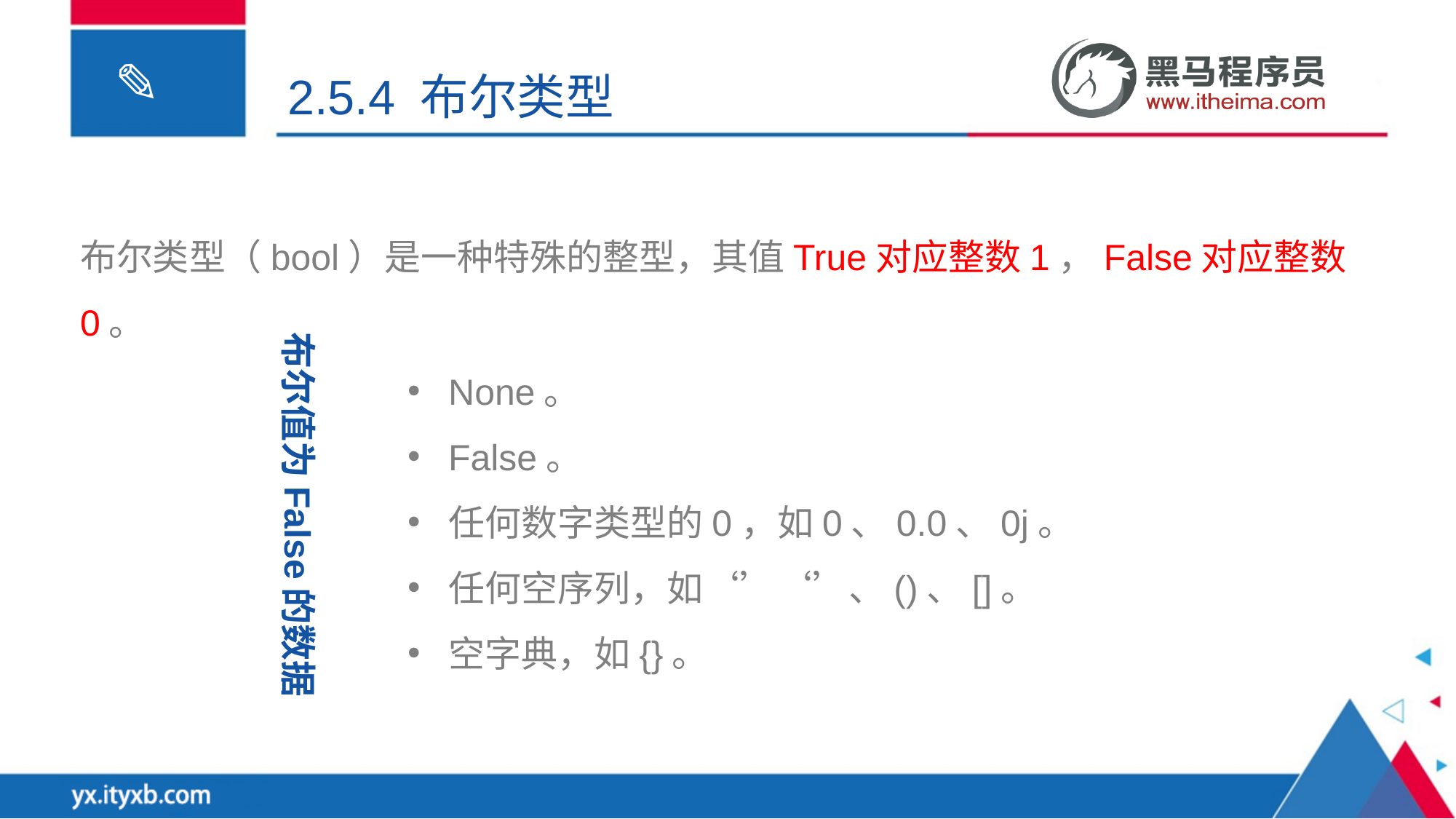

2.5.4 布尔类型
布尔类型（bool）是一种特殊的整型，其值True对应整数1，False对应整数0。
布尔值为False的数据
None。
False。
任何数字类型的0，如0、0.0、0j。
任何空序列，如‘’‘’、()、[]。
空字典，如{}。